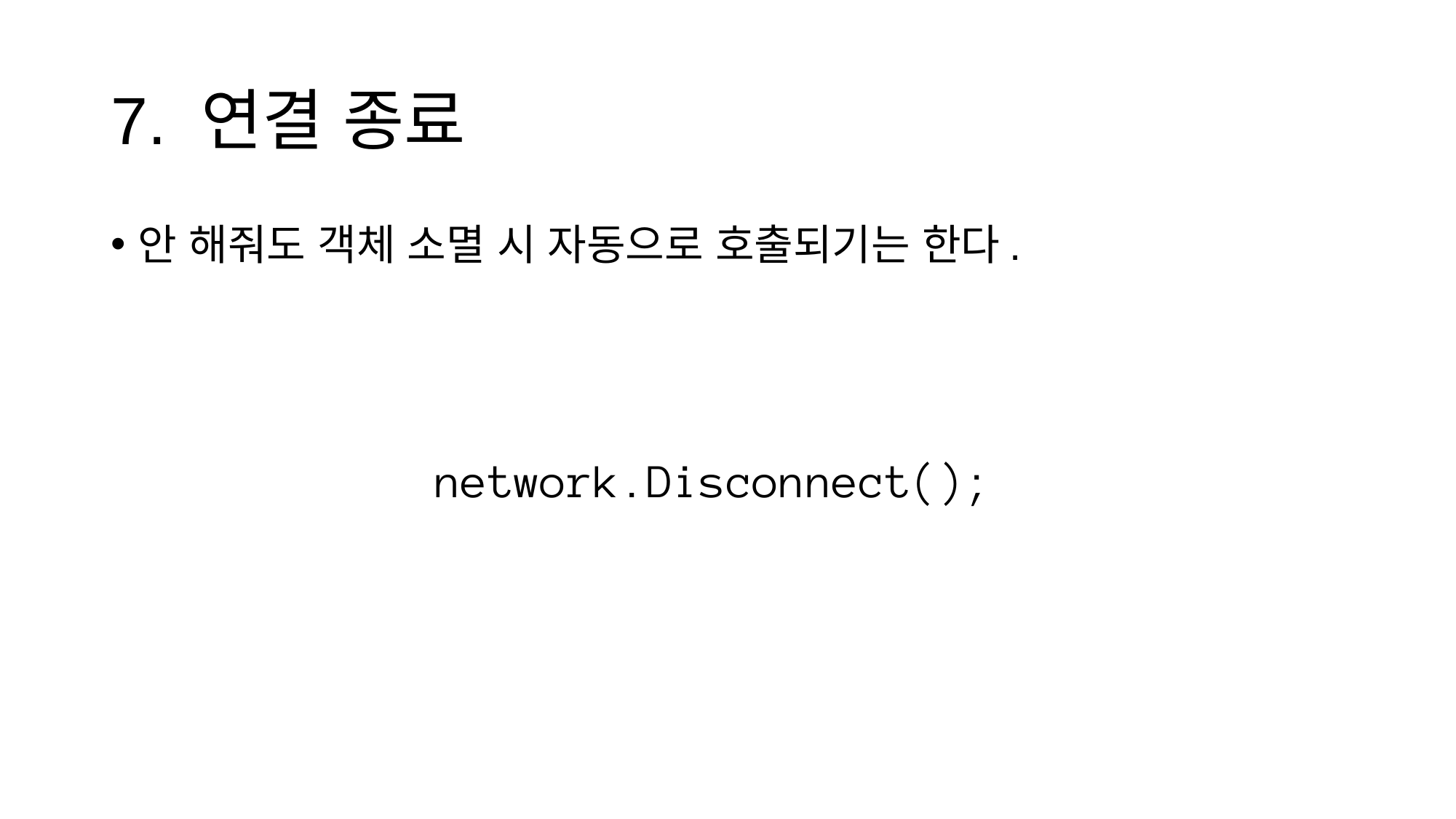

# 7. 연결 종료
안 해줘도 객체 소멸 시 자동으로 호출되기는 한다.
network.Disconnect();